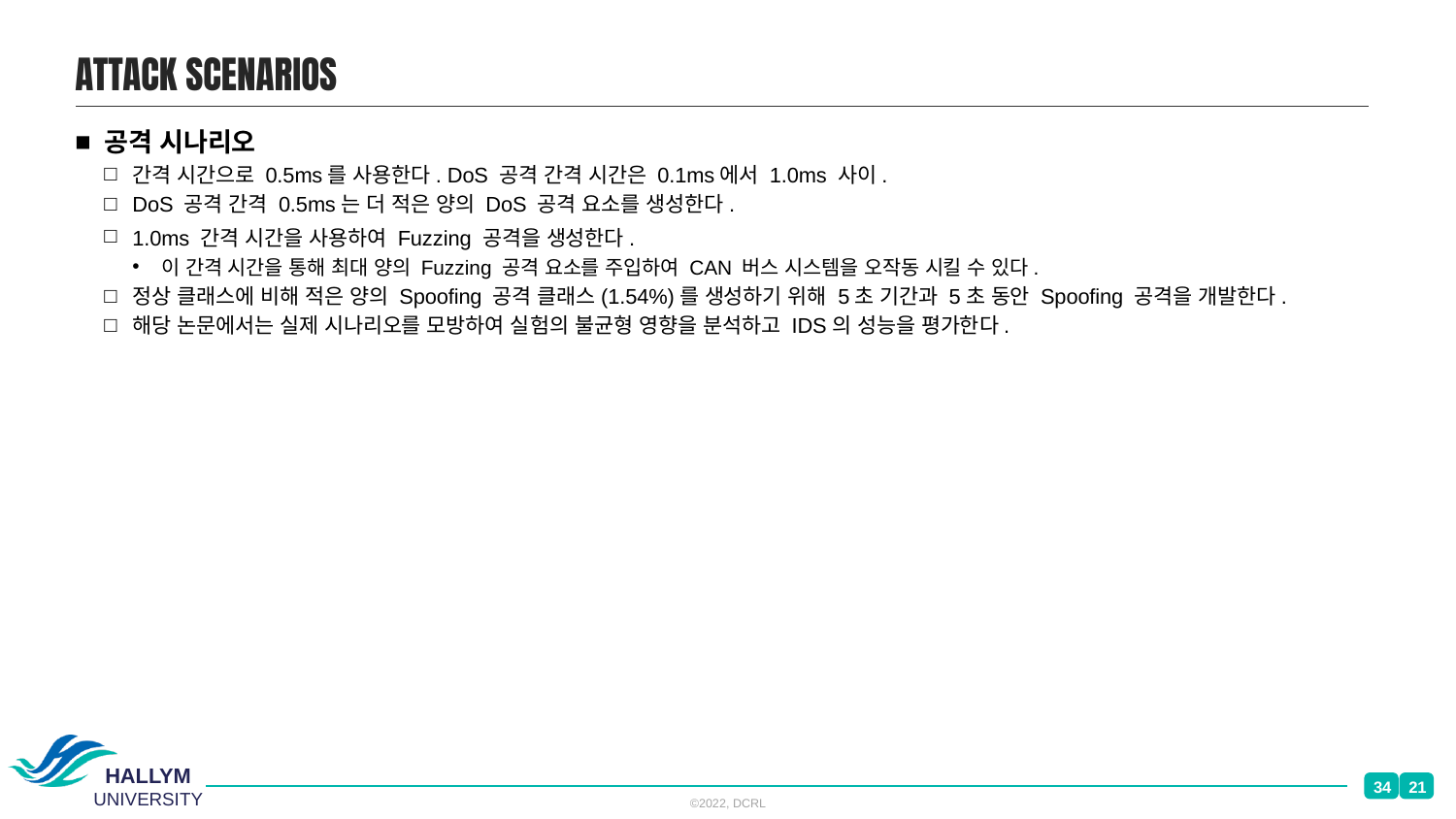

# ATTACK SCENARIOS
공격 시나리오
간격 시간으로 0.5ms를 사용한다. DoS 공격 간격 시간은 0.1ms에서 1.0ms 사이.
DoS 공격 간격 0.5ms는 더 적은 양의 DoS 공격 요소를 생성한다.
1.0ms 간격 시간을 사용하여 Fuzzing 공격을 생성한다.
이 간격 시간을 통해 최대 양의 Fuzzing 공격 요소를 주입하여 CAN 버스 시스템을 오작동 시킬 수 있다.
정상 클래스에 비해 적은 양의 Spoofing 공격 클래스(1.54%)를 생성하기 위해 5초 기간과 5초 동안 Spoofing 공격을 개발한다.
해당 논문에서는 실제 시나리오를 모방하여 실험의 불균형 영향을 분석하고 IDS의 성능을 평가한다.